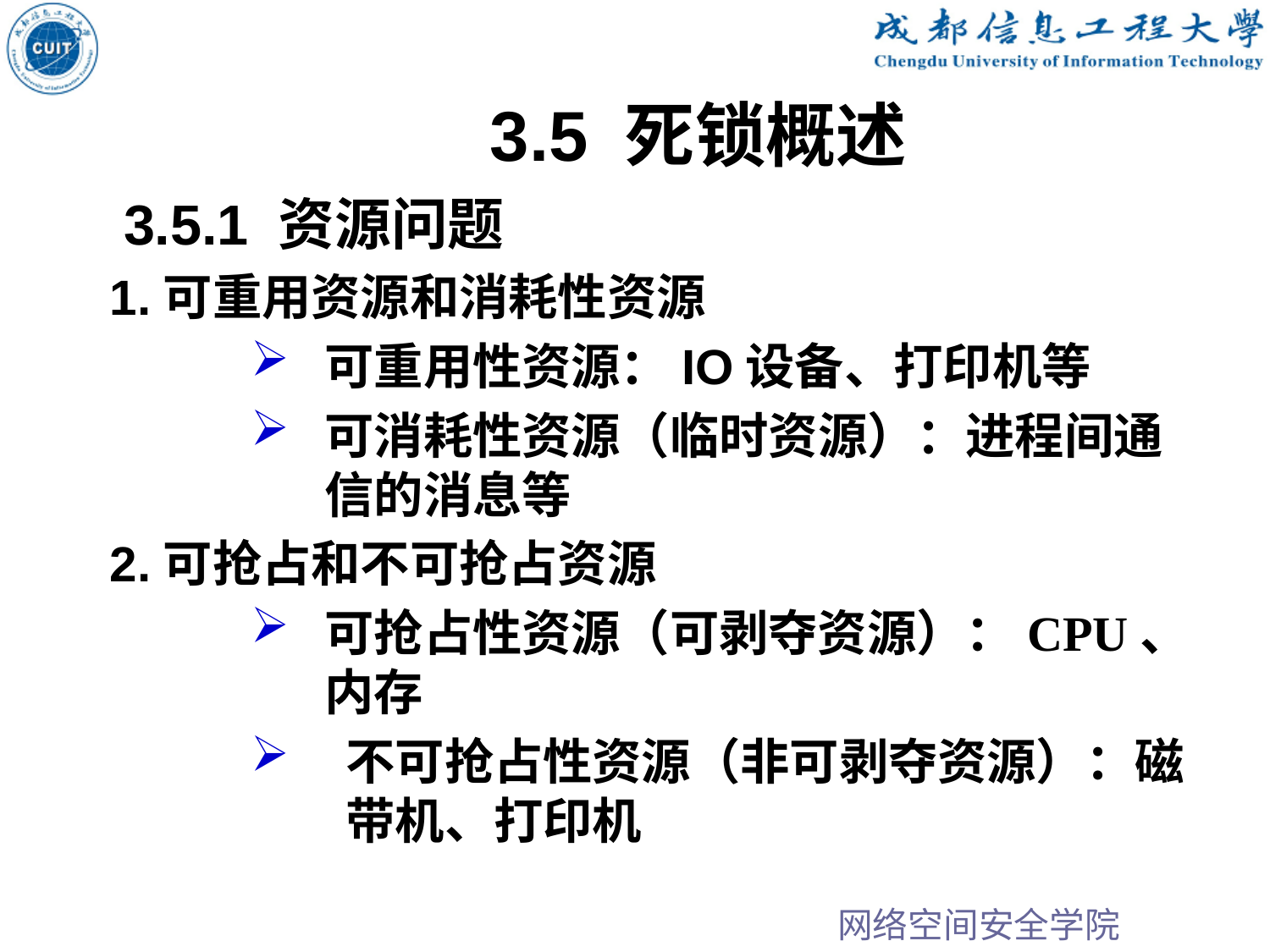

3.5 死锁概述
3.5.1 资源问题
1.可重用资源和消耗性资源
可重用性资源：IO设备、打印机等
可消耗性资源（临时资源）：进程间通信的消息等
2.可抢占和不可抢占资源
可抢占性资源（可剥夺资源）：CPU、内存
不可抢占性资源（非可剥夺资源）：磁带机、打印机